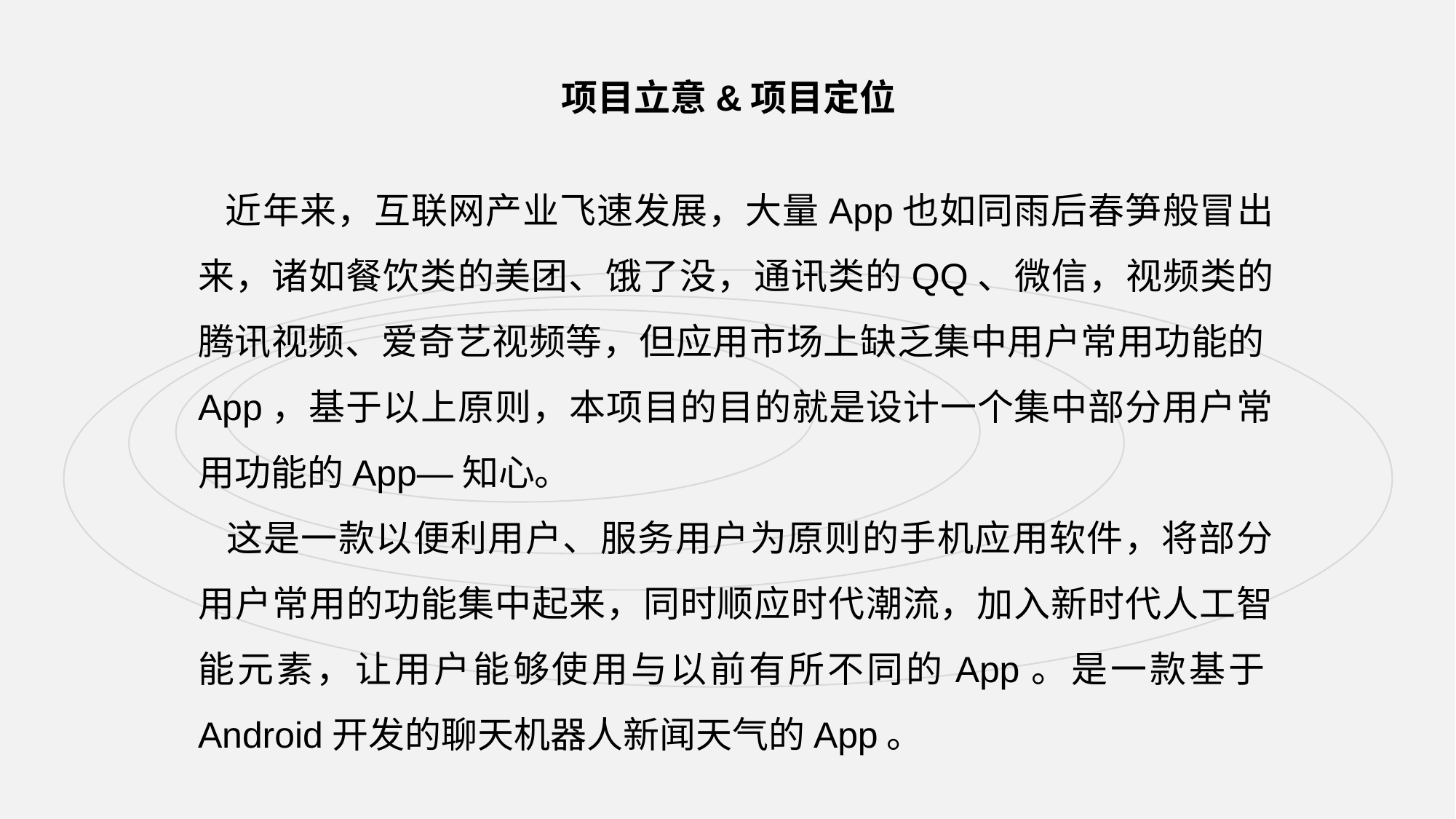

项目立意&项目定位
  近年来，互联网产业飞速发展，大量App也如同雨后春笋般冒出来，诸如餐饮类的美团、饿了没，通讯类的QQ、微信，视频类的腾讯视频、爱奇艺视频等，但应用市场上缺乏集中用户常用功能的App，基于以上原则，本项目的目的就是设计一个集中部分用户常用功能的App—知心。
  这是一款以便利用户、服务用户为原则的手机应用软件，将部分用户常用的功能集中起来，同时顺应时代潮流，加入新时代人工智能元素，让用户能够使用与以前有所不同的App。是一款基于Android开发的聊天机器人新闻天气的App。